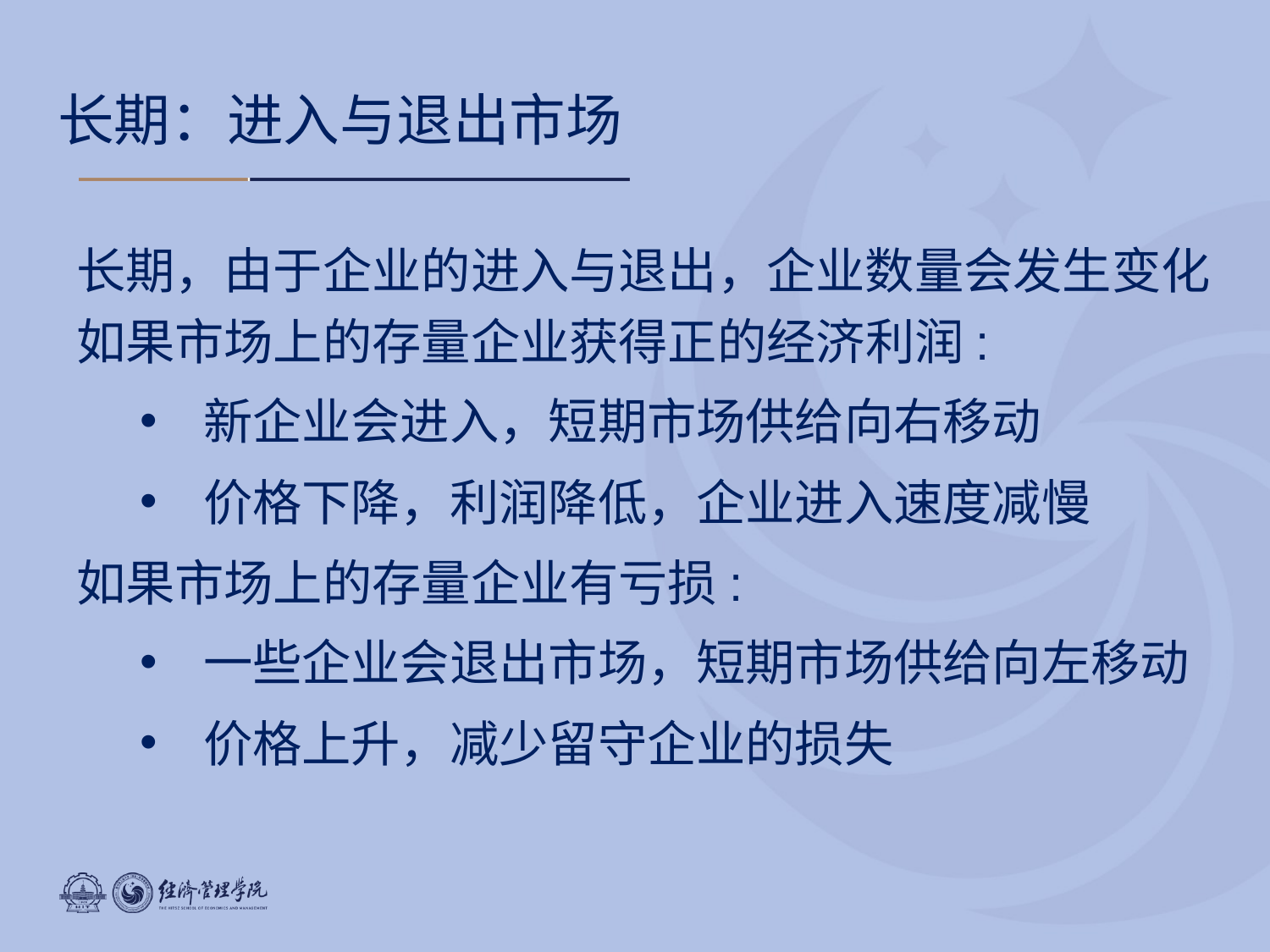

长期：进入与退出市场
长期，由于企业的进入与退出，企业数量会发生变化如果市场上的存量企业获得正的经济利润:
新企业会进入，短期市场供给向右移动
价格下降，利润降低，企业进入速度减慢
如果市场上的存量企业有亏损:
一些企业会退出市场，短期市场供给向左移动
价格上升，减少留守企业的损失